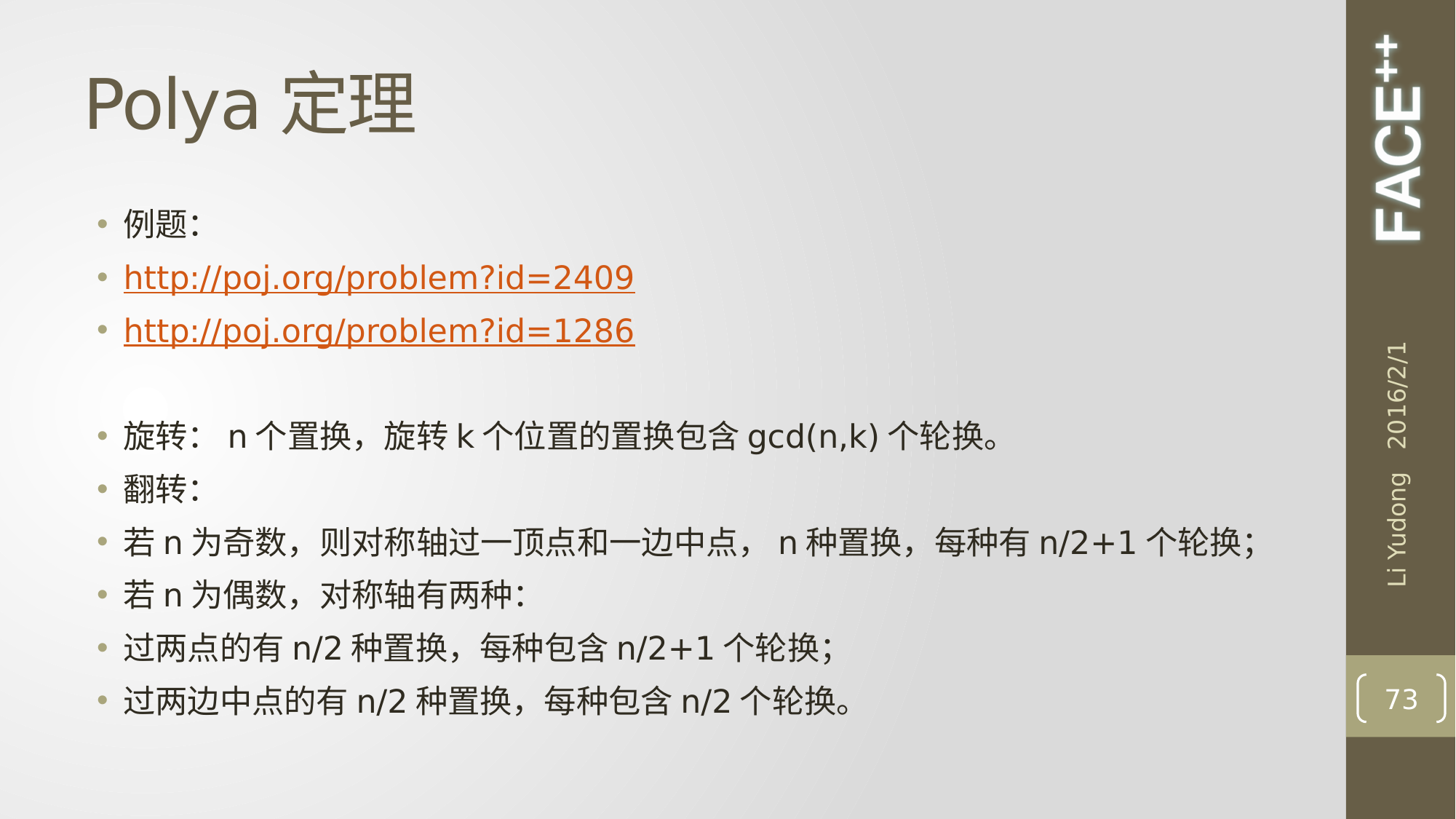

# Polya定理
例题：
http://poj.org/problem?id=2409
http://poj.org/problem?id=1286

旋转：n个置换，旋转k个位置的置换包含gcd(n,k)个轮换。
翻转：
若n为奇数，则对称轴过一顶点和一边中点，n种置换，每种有n/2+1个轮换；
若n为偶数，对称轴有两种：
过两点的有n/2种置换，每种包含n/2+1个轮换；
过两边中点的有n/2种置换，每种包含n/2个轮换。

2016/2/1
Li Yudong
73